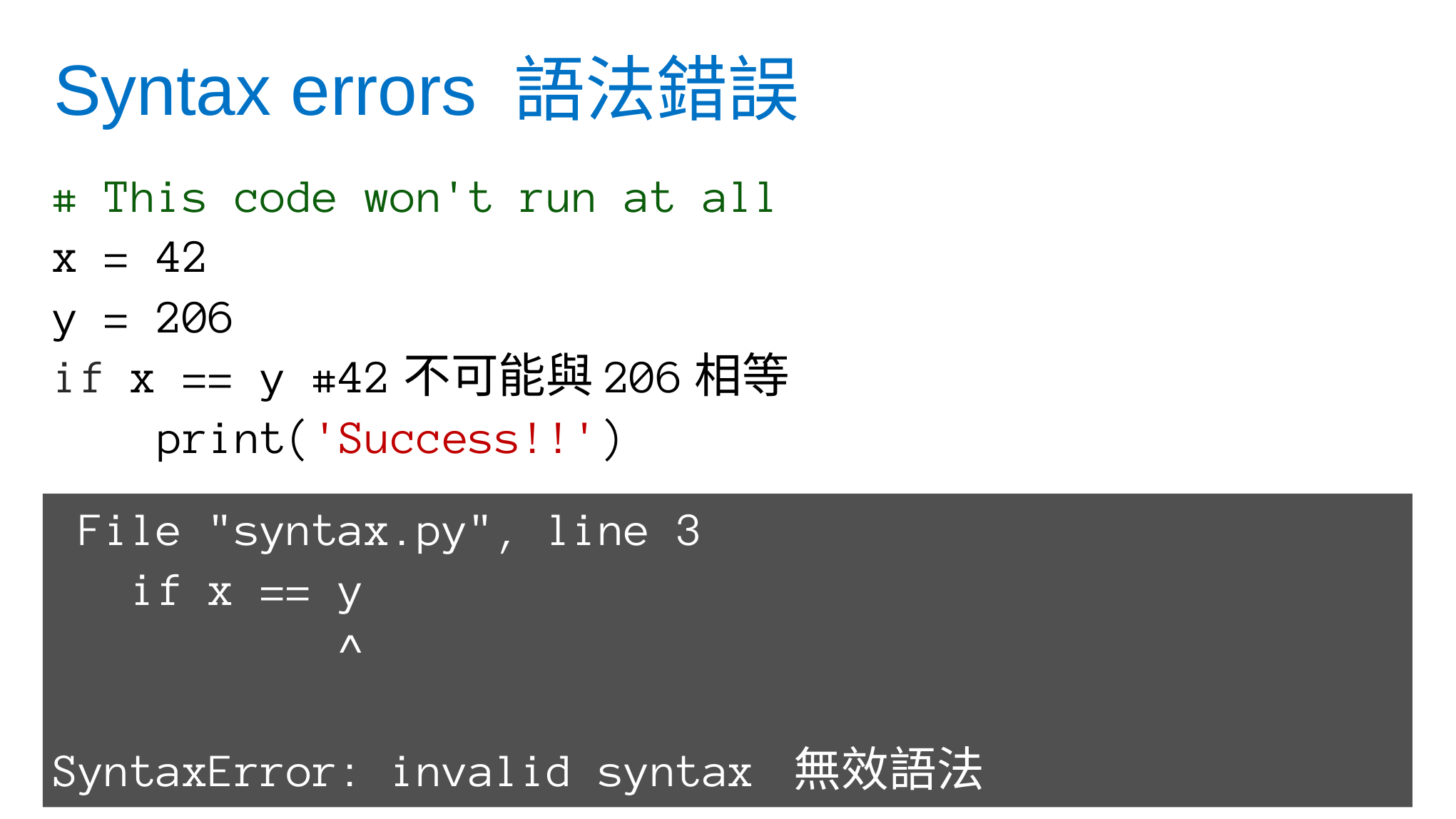

# Syntax errors 語法錯誤
# This code won't run at all
x = 42
y = 206
if x == y #42不可能與206相等
    print('Success!!')
 File "syntax.py", line 3
   if x == y
           ^

SyntaxError: invalid syntax 無效語法